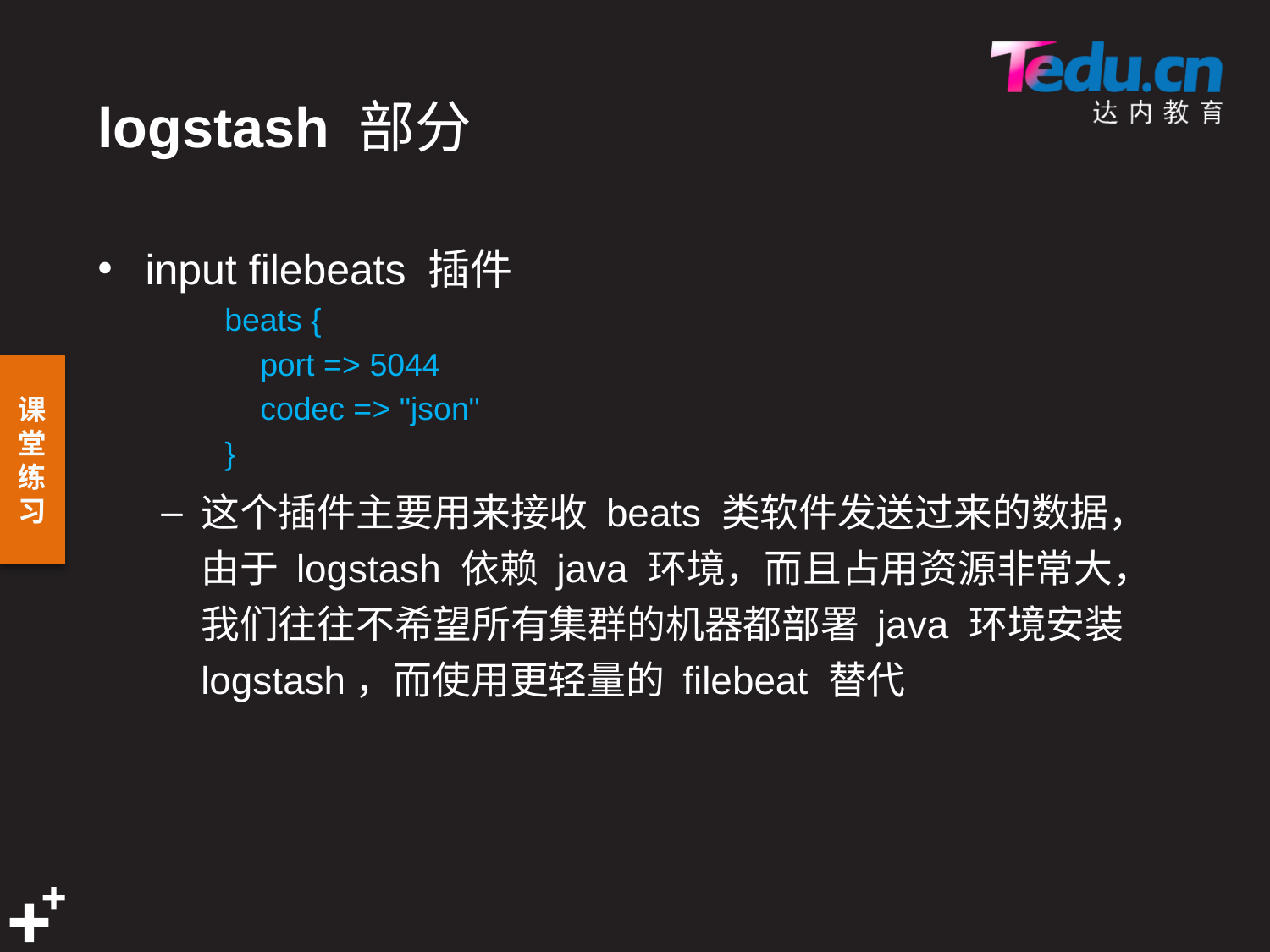

# logstash 部分
input filebeats 插件
beats {
    port => 5044
    codec => "json"
}
这个插件主要用来接收 beats 类软件发送过来的数据，由于 logstash 依赖 java 环境，而且占用资源非常大，我们往往不希望所有集群的机器都部署 java 环境安装 logstash，而使用更轻量的 filebeat 替代